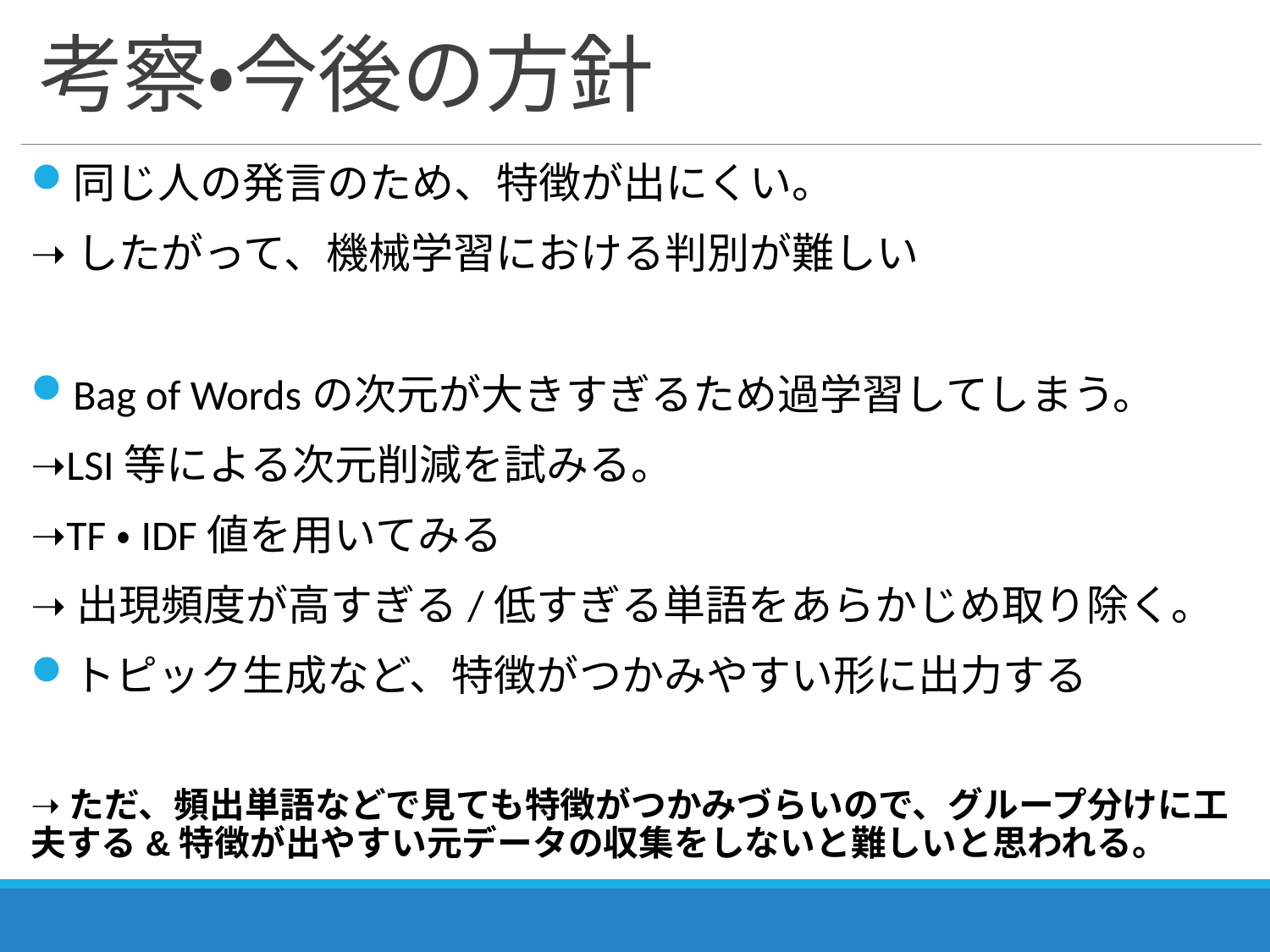

# 考察・今後の方針
同じ人の発言のため、特徴が出にくい。
➝したがって、機械学習における判別が難しい

Bag of Wordsの次元が大きすぎるため過学習してしまう。
➝LSI等による次元削減を試みる。
➝TF・IDF値を用いてみる
➝出現頻度が高すぎる/低すぎる単語をあらかじめ取り除く。
トピック生成など、特徴がつかみやすい形に出力する

➝ただ、頻出単語などで見ても特徴がつかみづらいので、グループ分けに工夫する&特徴が出やすい元データの収集をしないと難しいと思われる。